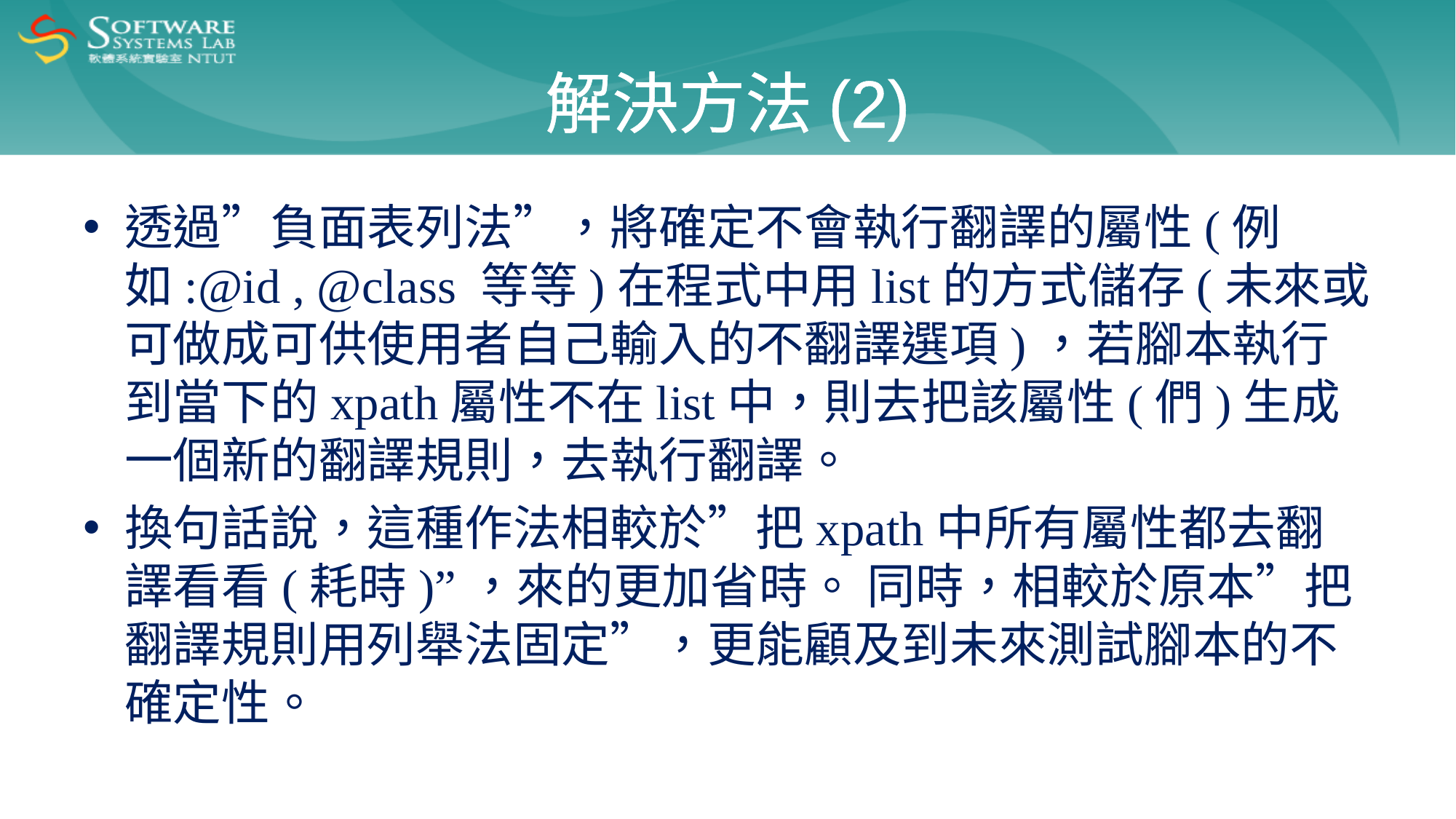

# 解決方法(2)
透過”負面表列法”，將確定不會執行翻譯的屬性(例如:@id , @class 等等)在程式中用list的方式儲存(未來或可做成可供使用者自己輸入的不翻譯選項)，若腳本執行到當下的xpath屬性不在list中，則去把該屬性(們)生成一個新的翻譯規則，去執行翻譯。
換句話說，這種作法相較於”把xpath中所有屬性都去翻譯看看(耗時)”，來的更加省時。 同時，相較於原本”把翻譯規則用列舉法固定”，更能顧及到未來測試腳本的不確定性。